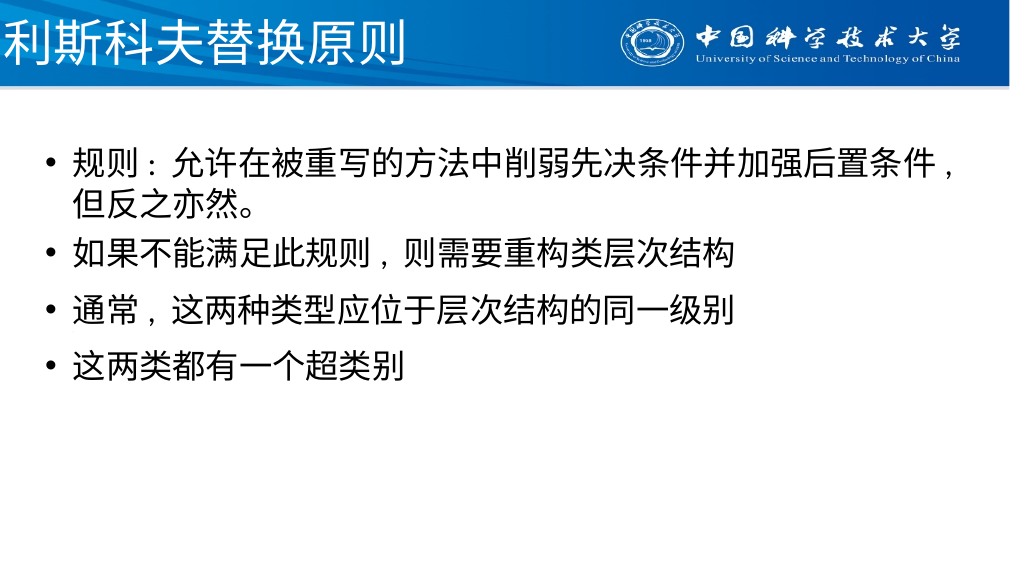

# 利斯科夫替换原则
规则: 允许在被重写的方法中削弱先决条件并加强后置条件, 但反之亦然。
如果不能满足此规则, 则需要重构类层次结构
通常, 这两种类型应位于层次结构的同一级别
这两类都有一个超类别